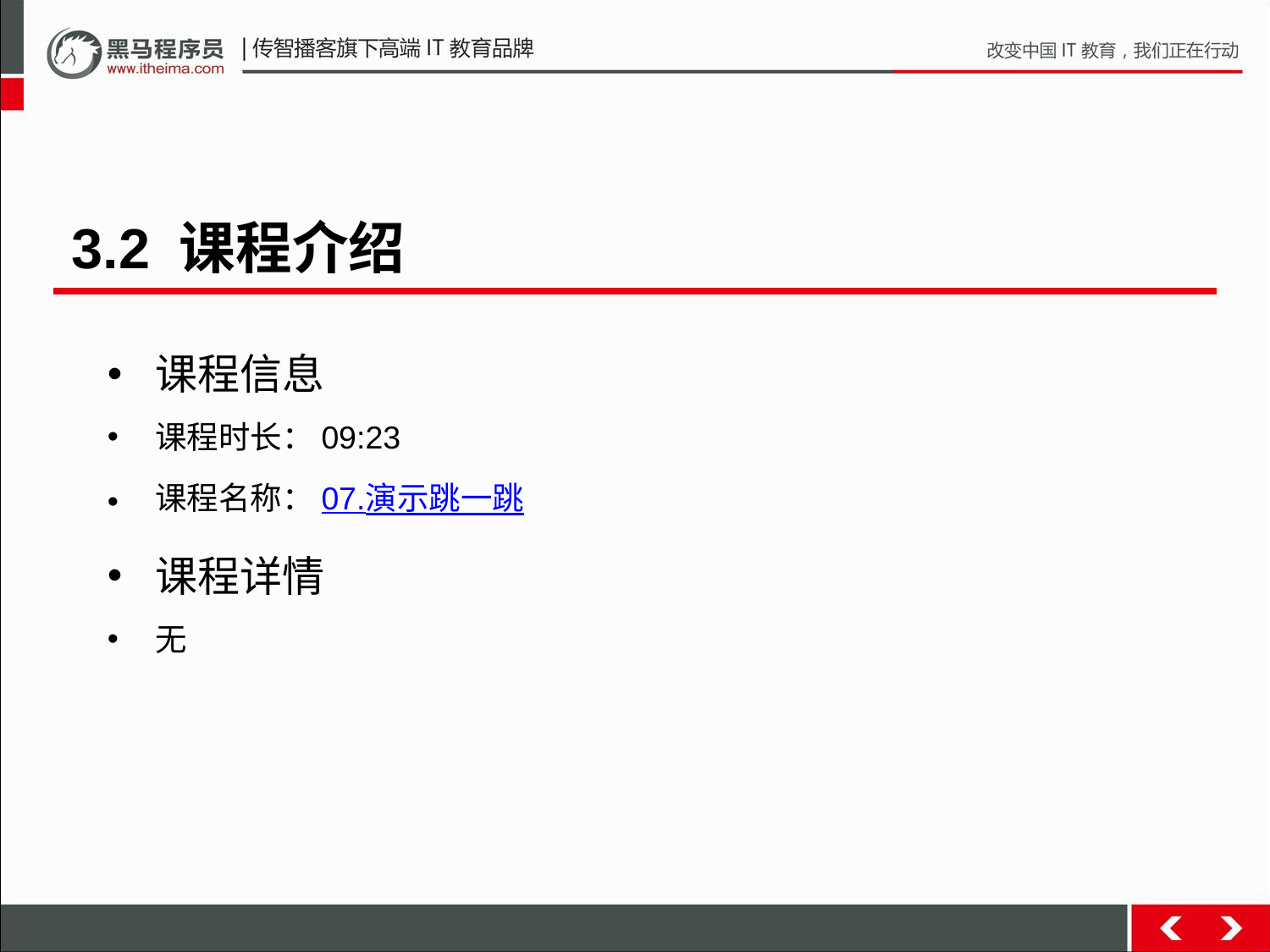

3.2 课程介绍
课程信息
课程时长：09:23
课程名称：07.演示跳一跳
课程详情
无